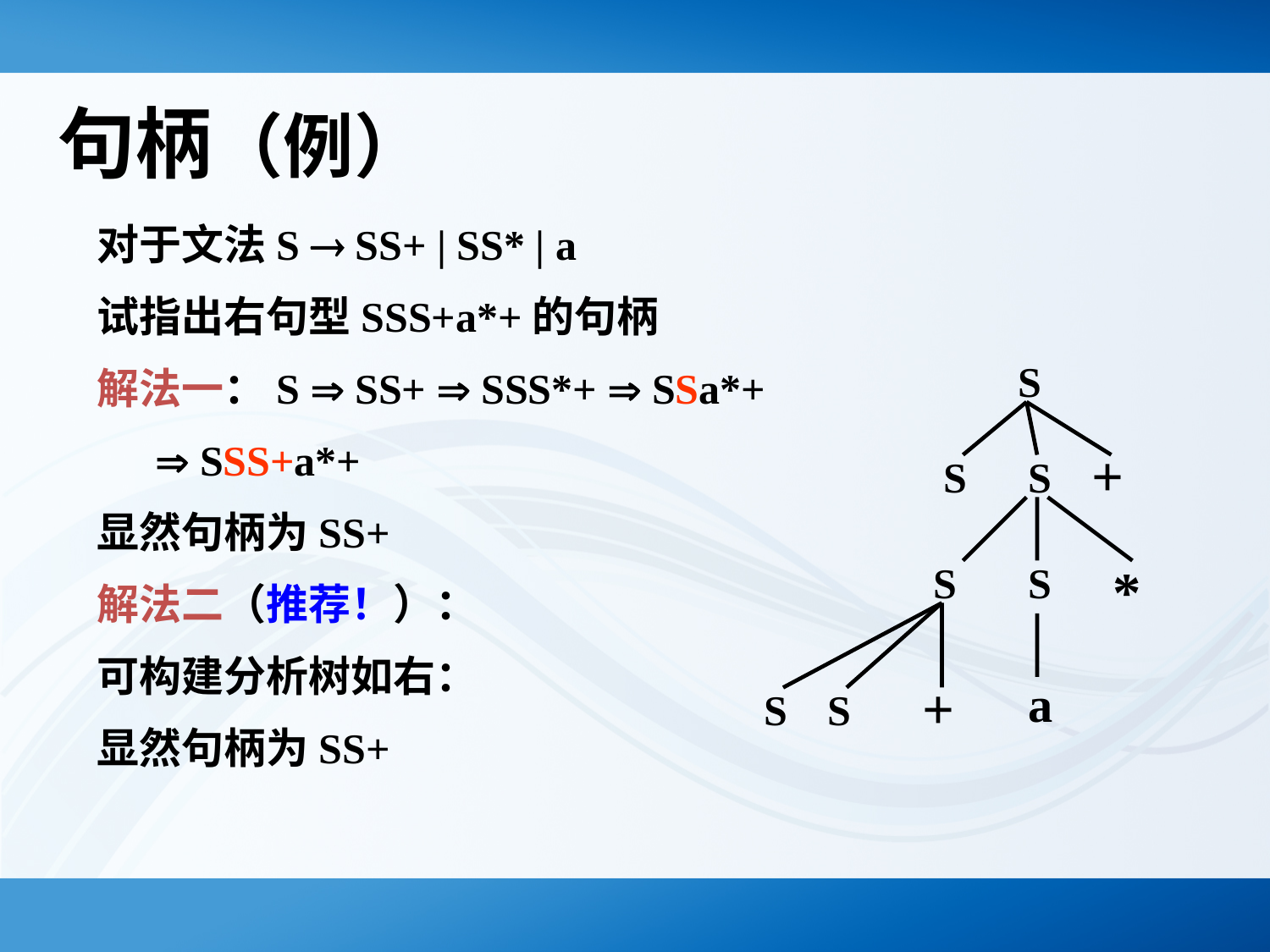

# 句柄（例）
对于文法S → SS+ | SS* | a
试指出右句型SSS+a*+的句柄
解法一：S ⇒ SS+ ⇒ SSS*+ ⇒ SSa*+
	 ⇒ SSS+a*+
显然句柄为SS+
解法二（推荐！）：
可构建分析树如右：
显然句柄为SS+
S

+
S
S

S
S
*

+
a
S
S